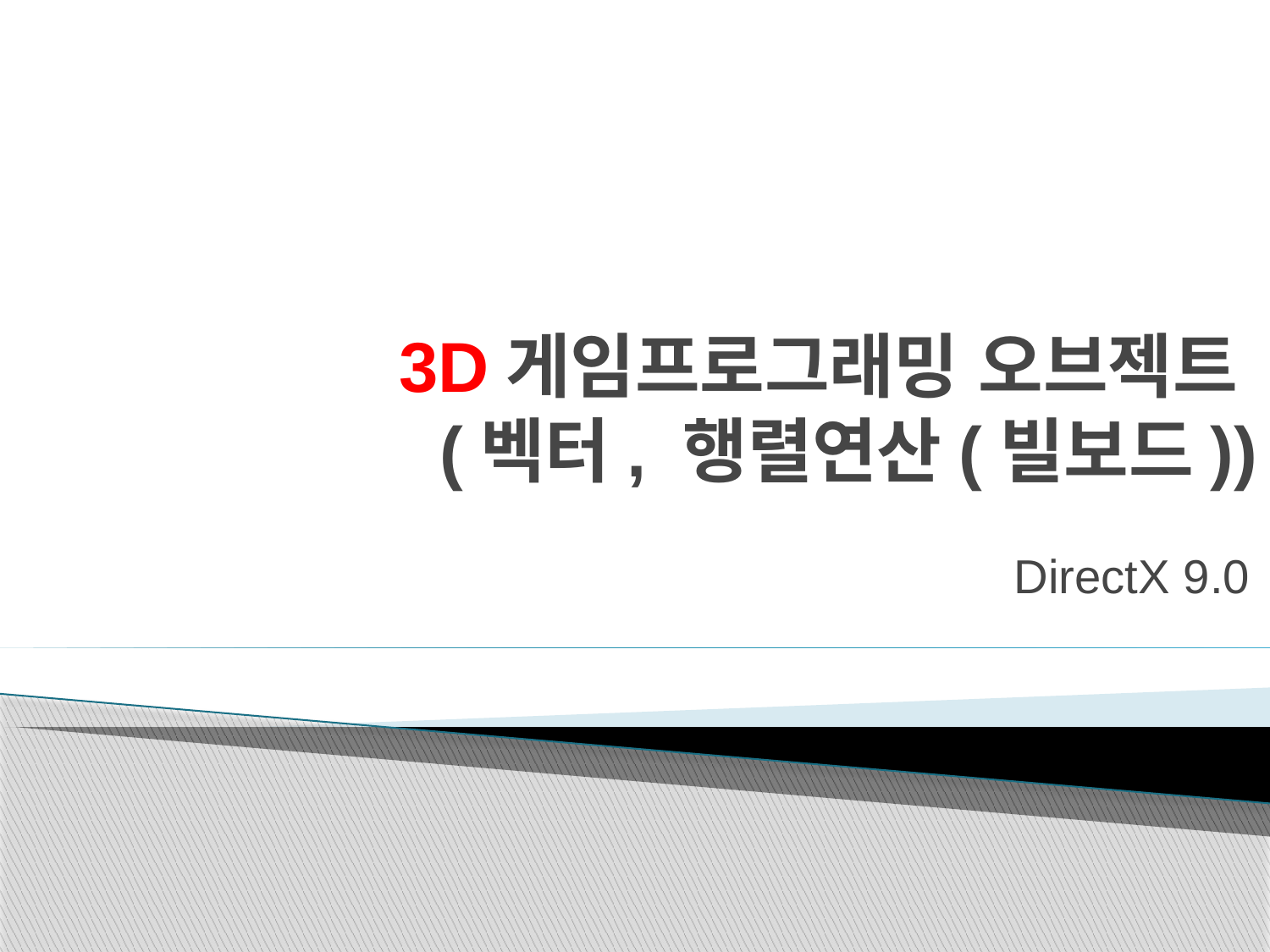

# 3D게임프로그래밍 오브젝트 (벡터, 행렬연산(빌보드))
DirectX 9.0